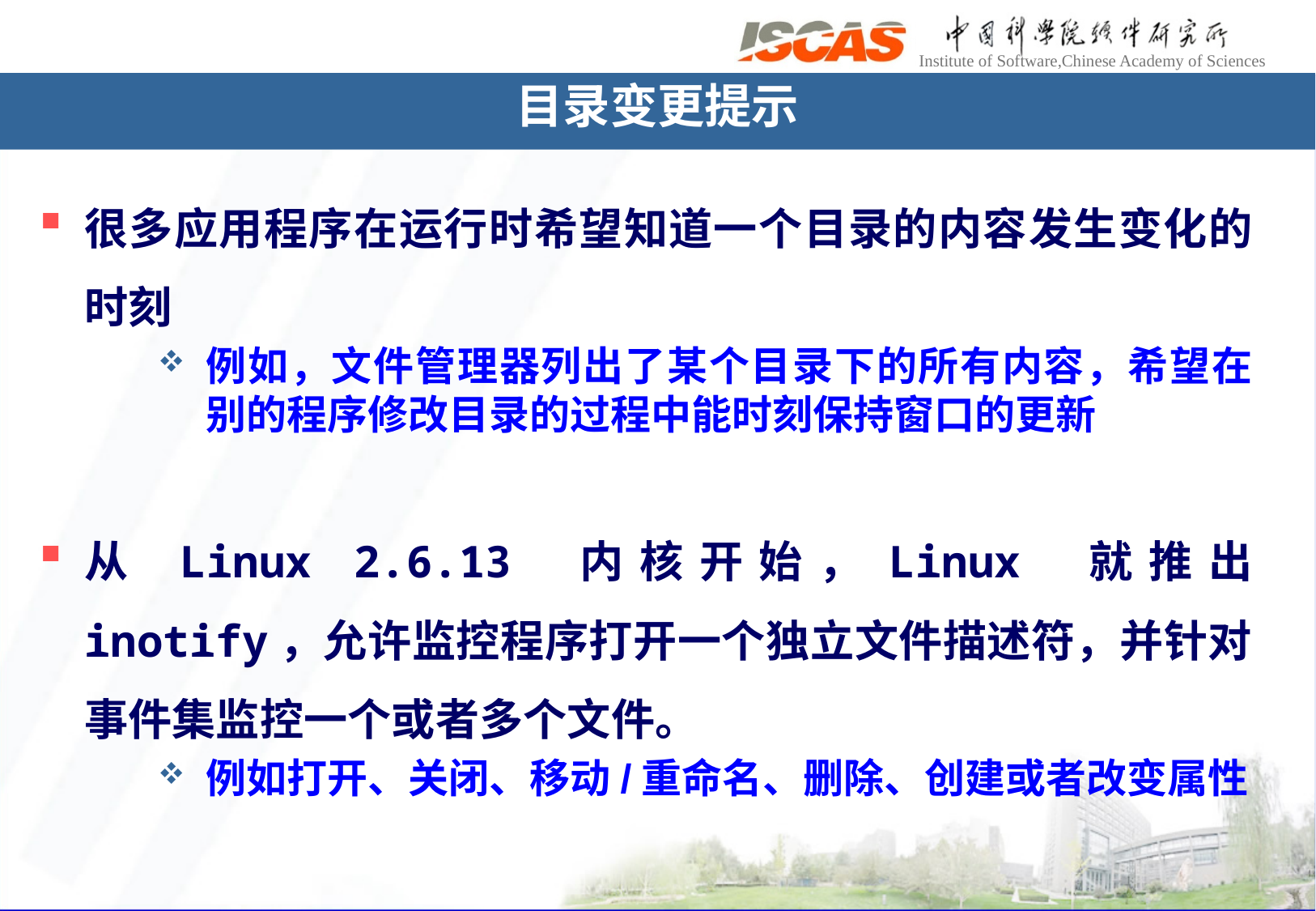

目录变更提示

很多应用程序在运行时希望知道一个目录的内容发生变化的时刻
例如，文件管理器列出了某个目录下的所有内容，希望在别的程序修改目录的过程中能时刻保持窗口的更新

从 Linux 2.6.13 内核开始，Linux 就推出 inotify，允许监控程序打开一个独立文件描述符，并针对事件集监控一个或者多个文件。
例如打开、关闭、移动/重命名、删除、创建或者改变属性